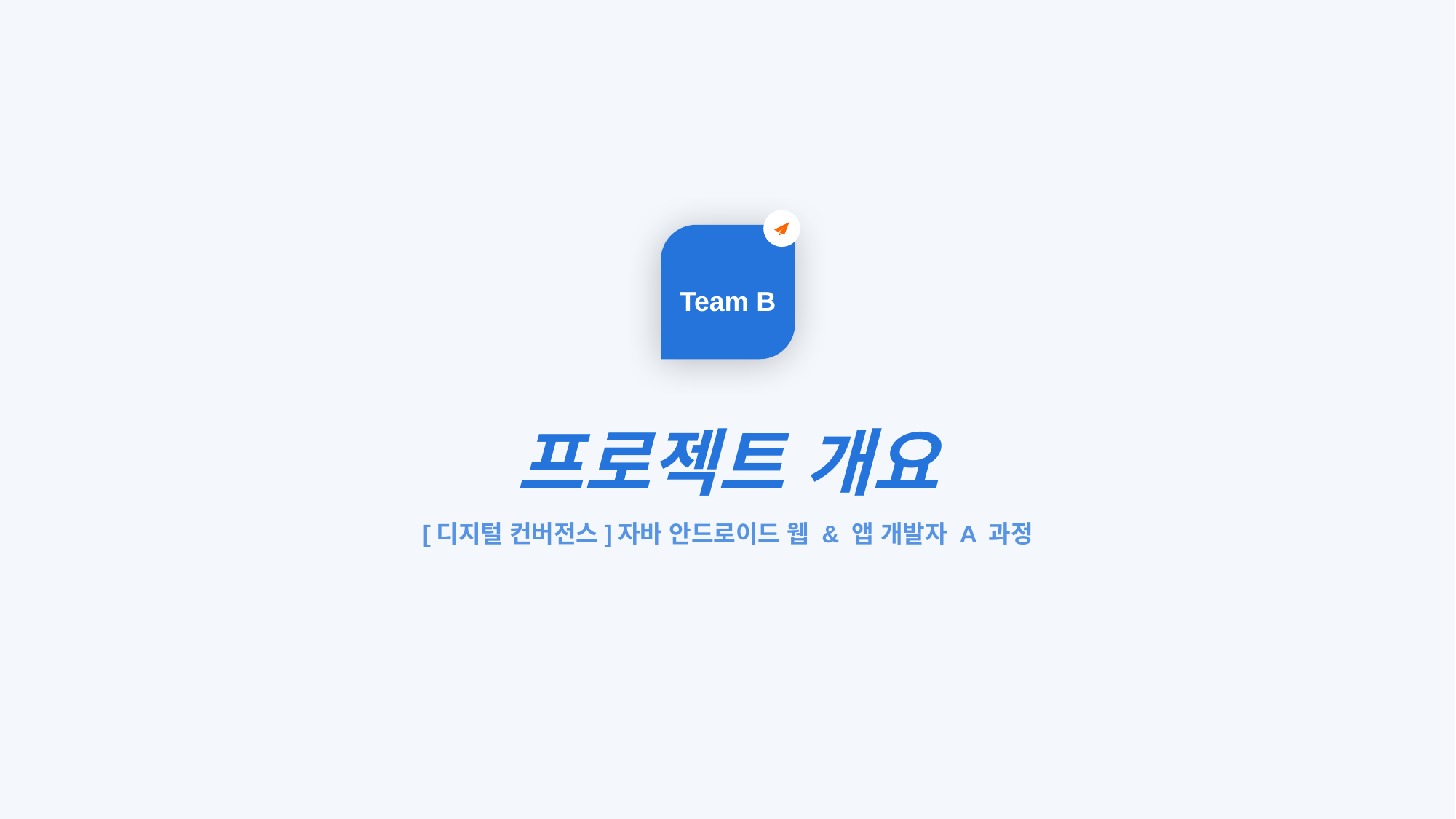

Team B
프로젝트 개요
[디지털 컨버전스]자바 안드로이드 웹 & 앱 개발자 A 과정